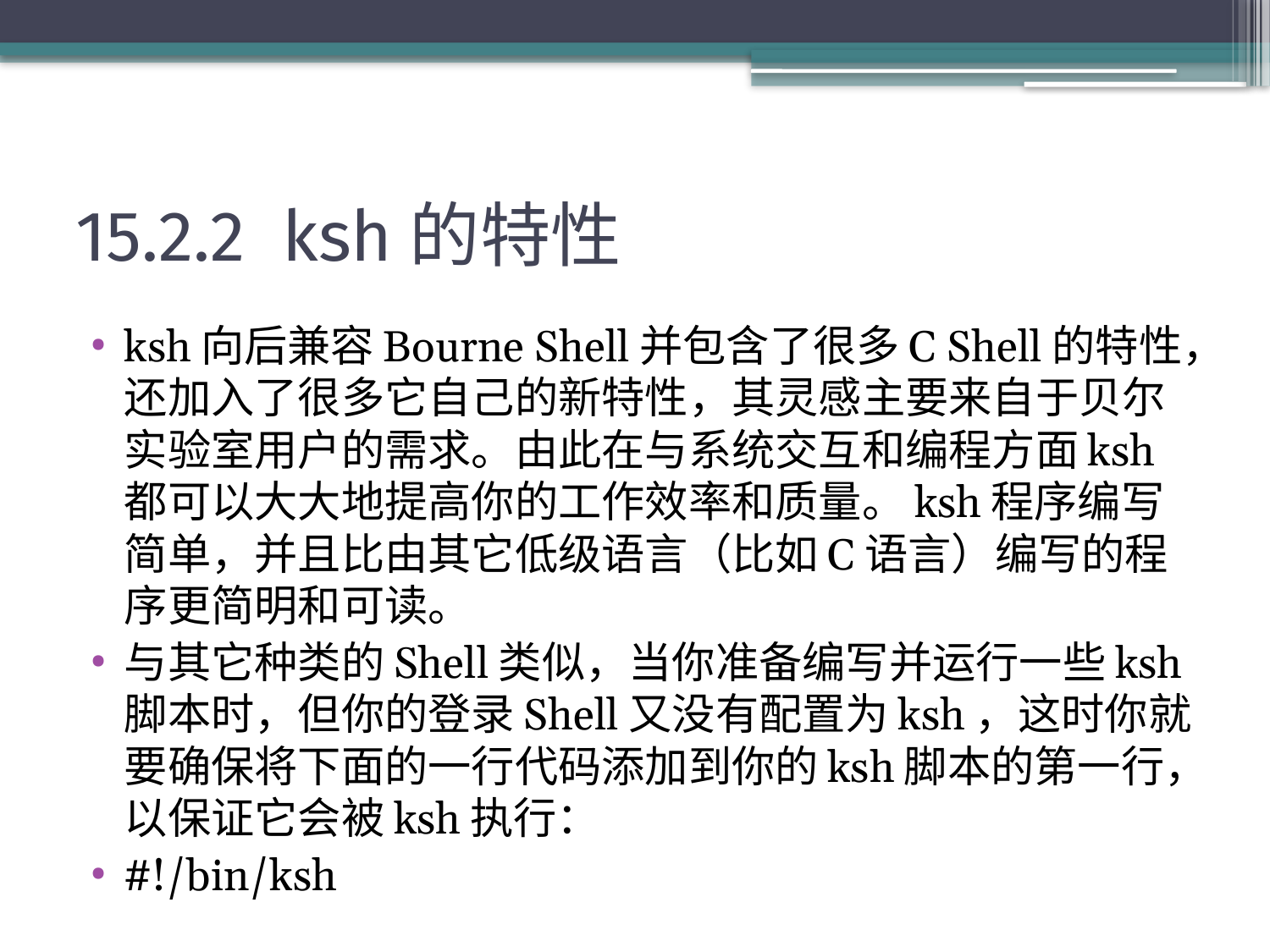

# 15.2.2  ksh的特性
ksh向后兼容Bourne Shell并包含了很多C Shell的特性，还加入了很多它自己的新特性，其灵感主要来自于贝尔实验室用户的需求。由此在与系统交互和编程方面ksh都可以大大地提高你的工作效率和质量。ksh程序编写简单，并且比由其它低级语言（比如C语言）编写的程序更简明和可读。
与其它种类的Shell类似，当你准备编写并运行一些ksh脚本时，但你的登录Shell又没有配置为ksh，这时你就要确保将下面的一行代码添加到你的ksh脚本的第一行，以保证它会被ksh执行：
#!/bin/ksh